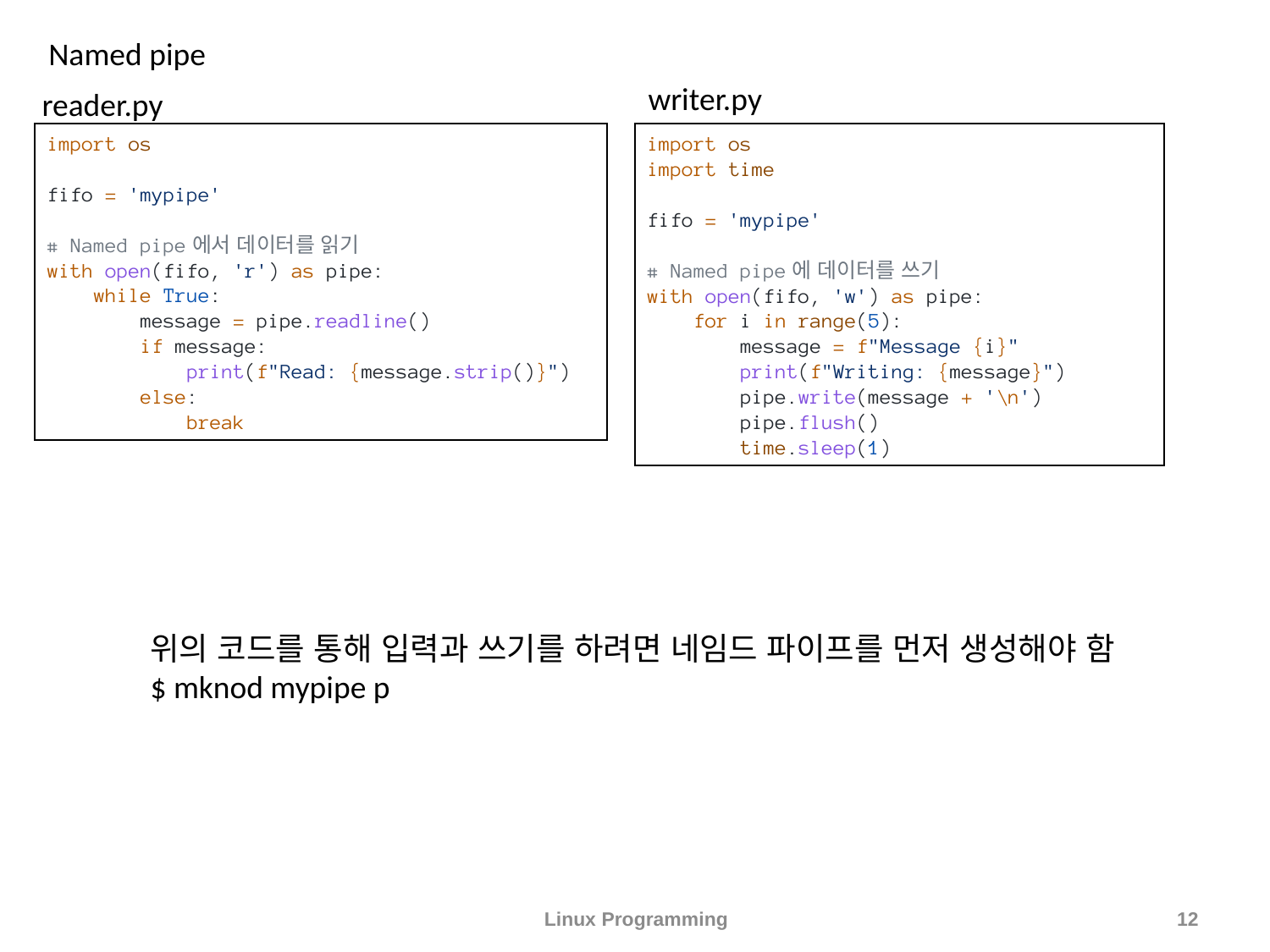

Named pipe
writer.py
reader.py
import os
fifo = 'mypipe'
# Named pipe에서 데이터를 읽기
with open(fifo, 'r') as pipe:
    while True:
        message = pipe.readline()
        if message:
            print(f"Read: {message.strip()}")
        else:
            break
import os
import time
fifo = 'mypipe'
# Named pipe에 데이터를 쓰기
with open(fifo, 'w') as pipe:
    for i in range(5):
        message = f"Message {i}"
        print(f"Writing: {message}")
        pipe.write(message + '\n')
        pipe.flush()
        time.sleep(1)
위의 코드를 통해 입력과 쓰기를 하려면 네임드 파이프를 먼저 생성해야 함
$ mknod mypipe p
Linux Programming
12